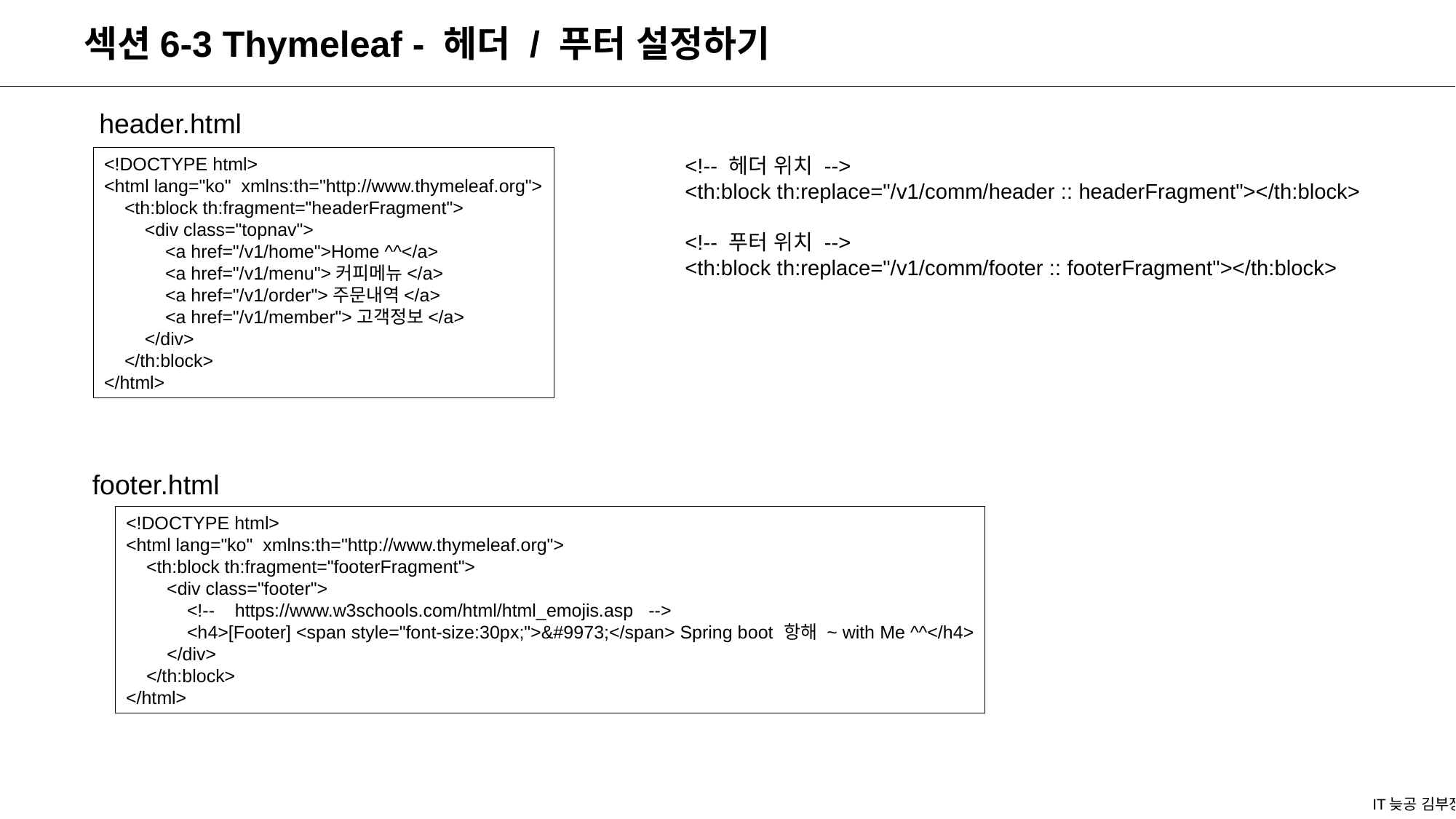

섹션6-3 Thymeleaf - 헤더 / 푸터 설정하기
header.html
<!DOCTYPE html>
<html lang="ko"  xmlns:th="http://www.thymeleaf.org">
    <th:block th:fragment="headerFragment">
        <div class="topnav">
            <a href="/v1/home">Home ^^</a>
            <a href="/v1/menu">커피메뉴</a>
            <a href="/v1/order">주문내역</a>
            <a href="/v1/member">고객정보</a>
        </div>
    </th:block>
</html>
<!-- 헤더 위치 -->
<th:block th:replace="/v1/comm/header :: headerFragment"></th:block>

<!-- 푸터 위치 -->
<th:block th:replace="/v1/comm/footer :: footerFragment"></th:block>
footer.html
<!DOCTYPE html>
<html lang="ko"  xmlns:th="http://www.thymeleaf.org">
    <th:block th:fragment="footerFragment">
        <div class="footer">
            <!--    https://www.w3schools.com/html/html_emojis.asp   -->
            <h4>[Footer] <span style="font-size:30px;">&#9973;</span> Spring boot 항해 ~ with Me ^^</h4>
        </div>
    </th:block>
</html>
IT늦공 김부장